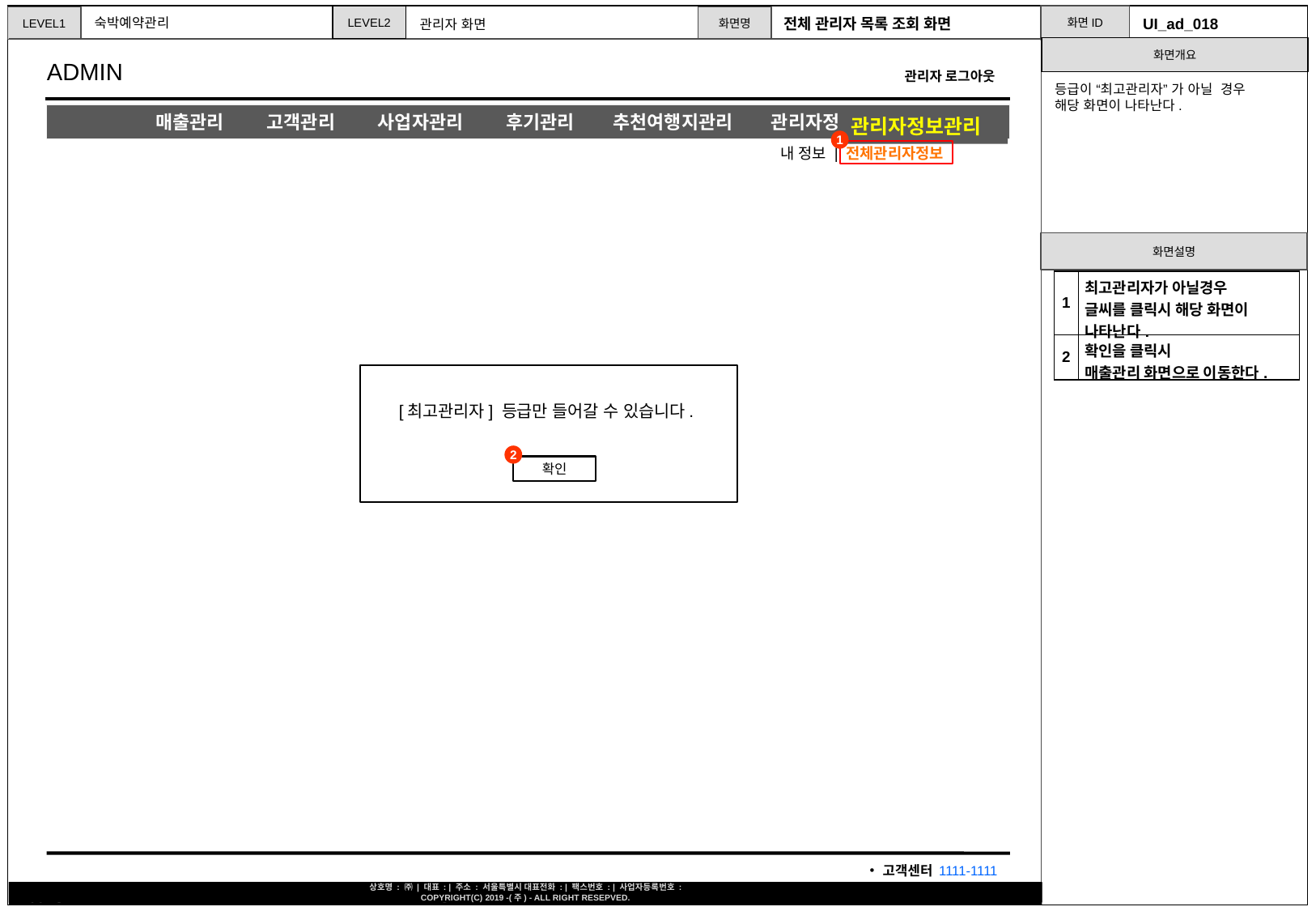

전체 관리자 목록 조회 화면
UI_ad_018
숙박예약관리
관리자 화면
등급이 “최고관리자” 가 아닐  경우
해당 화면이 나타난다.
관리자정보관리
1
내 정보 | 전체관리자정보

| 1 | 최고관리자가 아닐경우 글씨를 클릭시 해당 화면이 나타난다. |
| --- | --- |
| 2 | 확인을 클릭시 매출관리 화면으로 이동한다. |

[최고관리자] 등급만 들어갈 수 있습니다.
확인
2